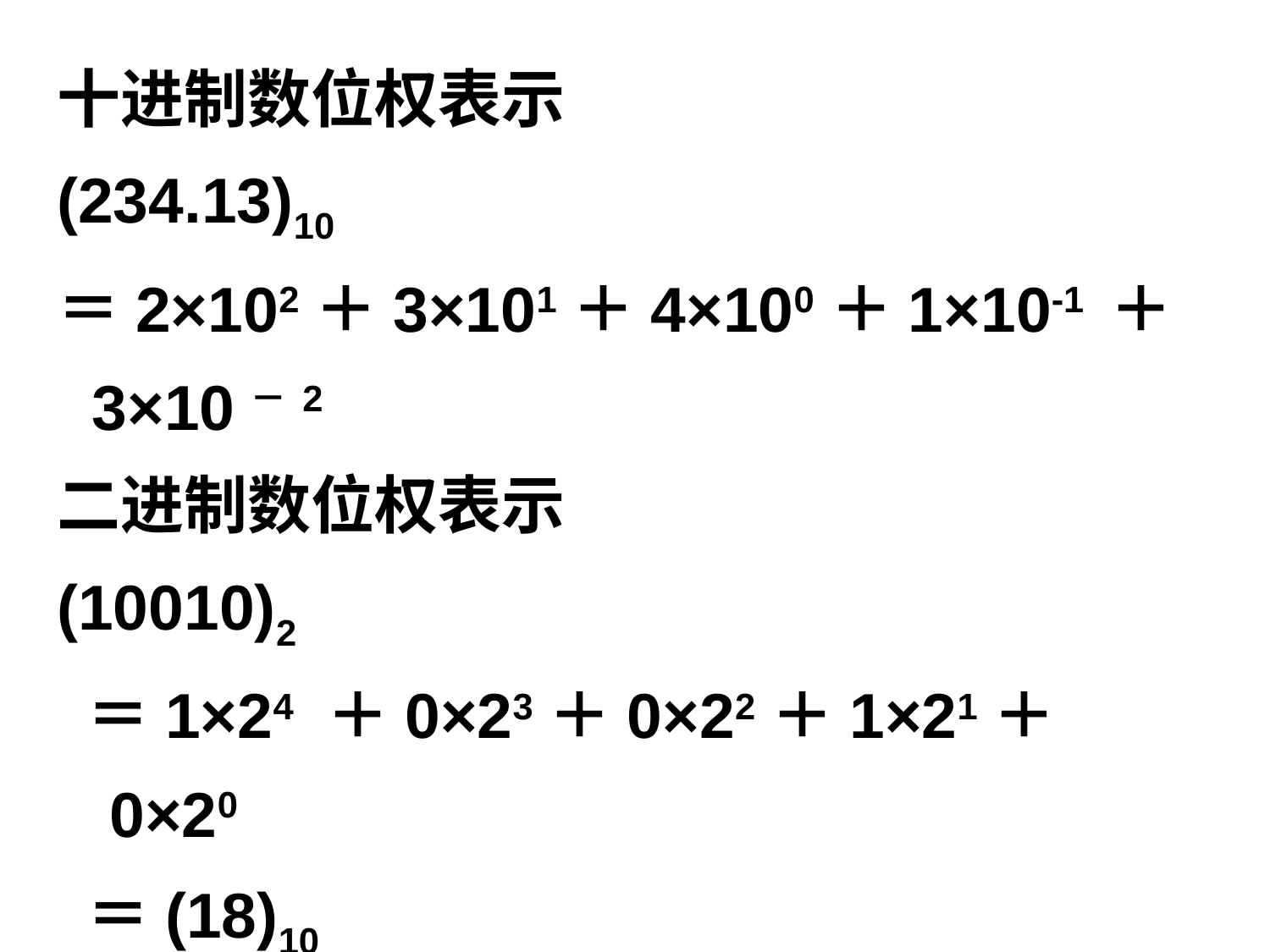

十进制数位权表示
(234.13)10
＝2×102＋3×101＋4×100＋1×10-1 ＋
  3×10－2
二进制数位权表示
(10010)2
 ＝1×24 ＋0×23＋0×22＋1×21＋
   0×20
 ＝(18)10